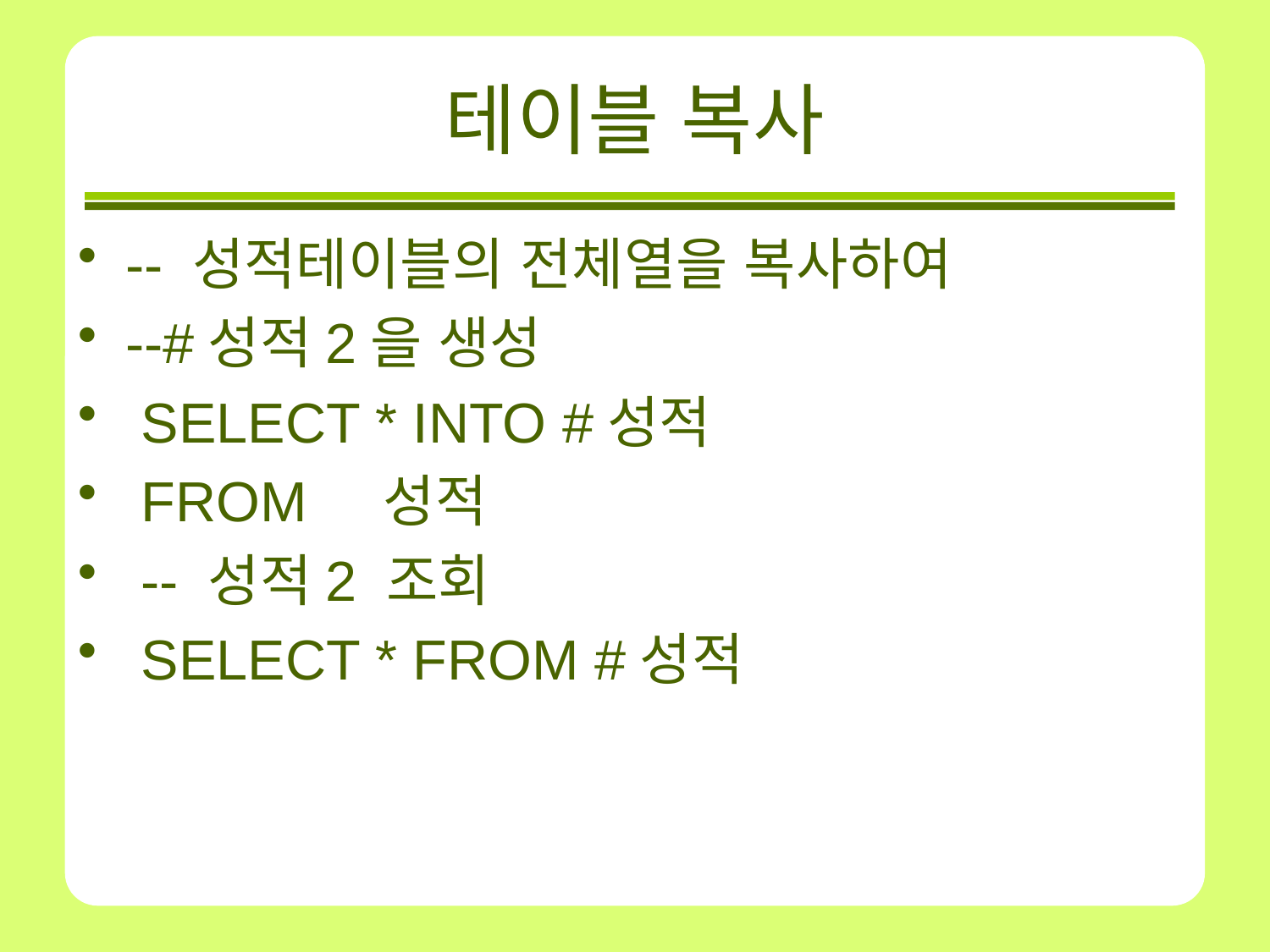

# 테이블 복사
-- 성적테이블의 전체열을 복사하여
--#성적2을 생성
 SELECT * INTO #성적
 FROM    성적
 -- 성적2 조회
 SELECT * FROM #성적